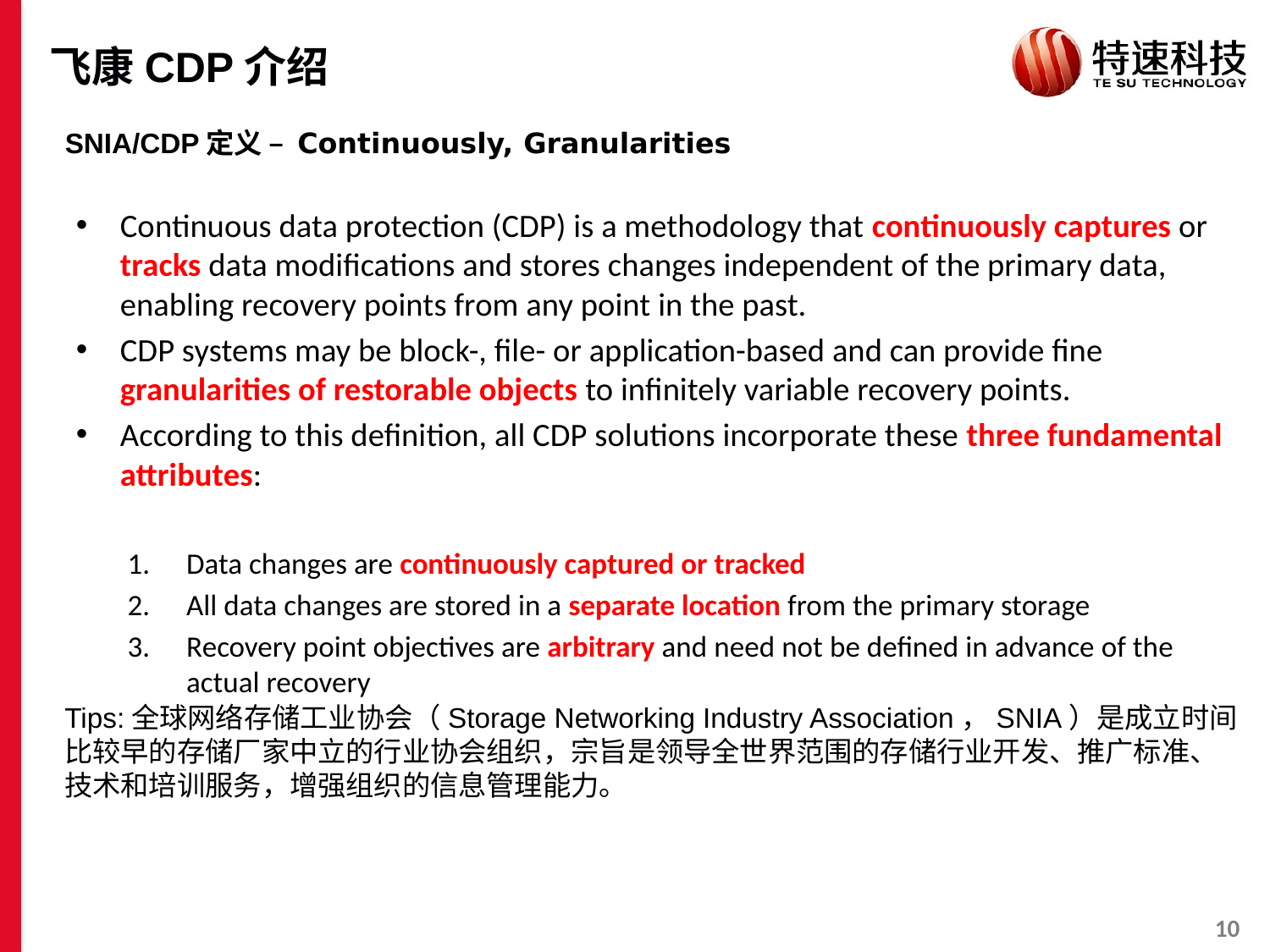

# 飞康CDP介绍
SNIA/CDP定义 – Continuously, Granularities
Continuous data protection (CDP) is a methodology that continuously captures or tracks data modifications and stores changes independent of the primary data, enabling recovery points from any point in the past.
CDP systems may be block-, file- or application-based and can provide fine granularities of restorable objects to infinitely variable recovery points.
According to this definition, all CDP solutions incorporate these three fundamental attributes:

Data changes are continuously captured or tracked
All data changes are stored in a separate location from the primary storage
Recovery point objectives are arbitrary and need not be defined in advance of the actual recovery

Tips:全球网络存储工业协会（Storage Networking Industry Association，SNIA）是成立时间比较早的存储厂家中立的行业协会组织，宗旨是领导全世界范围的存储行业开发、推广标准、技术和培训服务，增强组织的信息管理能力。
10